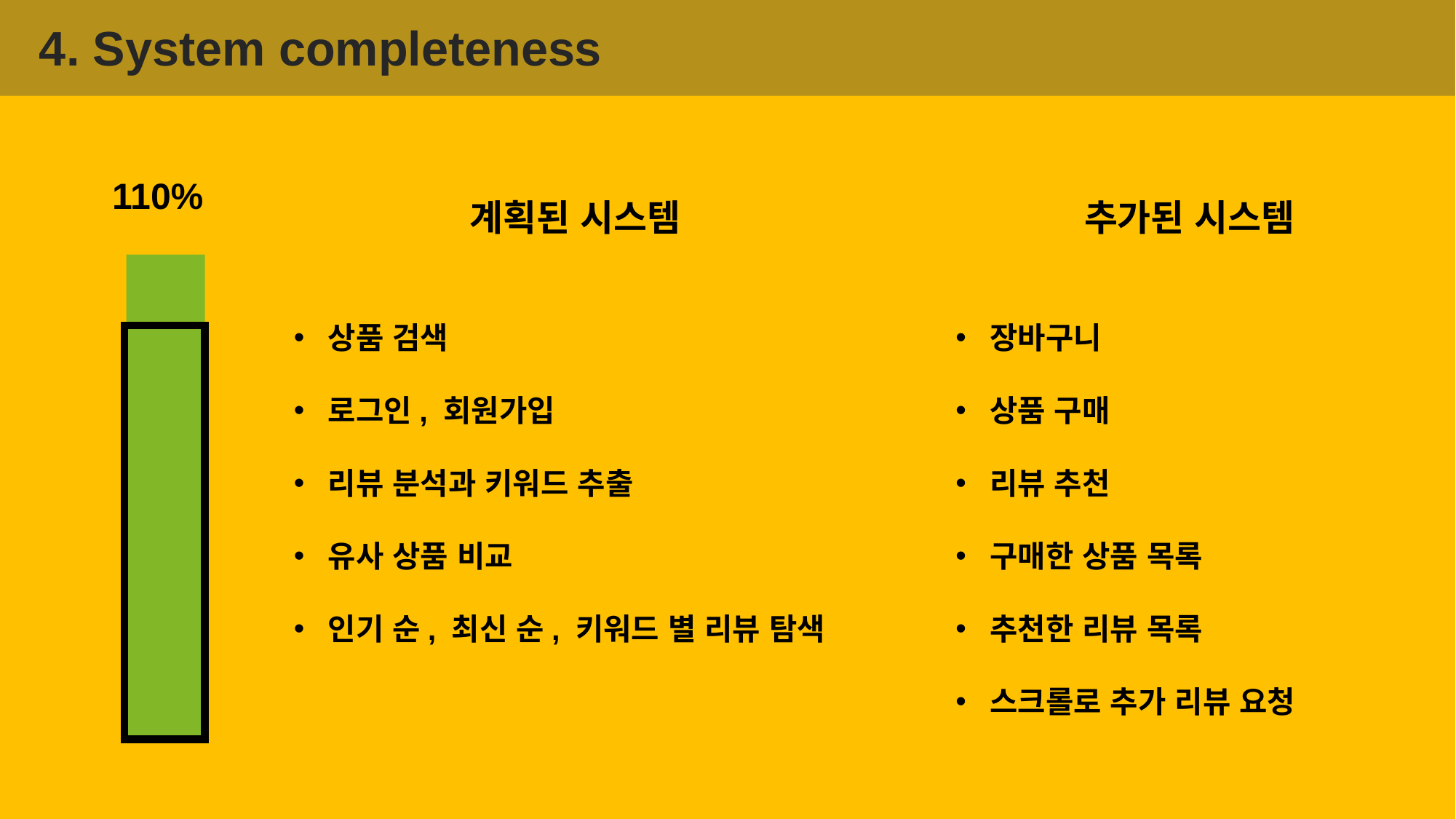

4. System completeness
110%

계획된 시스템

상품 검색
로그인, 회원가입
리뷰 분석과 키워드 추출
유사 상품 비교
인기 순, 최신 순, 키워드 별 리뷰 탐색
추가된 시스템

장바구니
상품 구매
리뷰 추천
구매한 상품 목록
추천한 리뷰 목록
스크롤로 추가 리뷰 요청